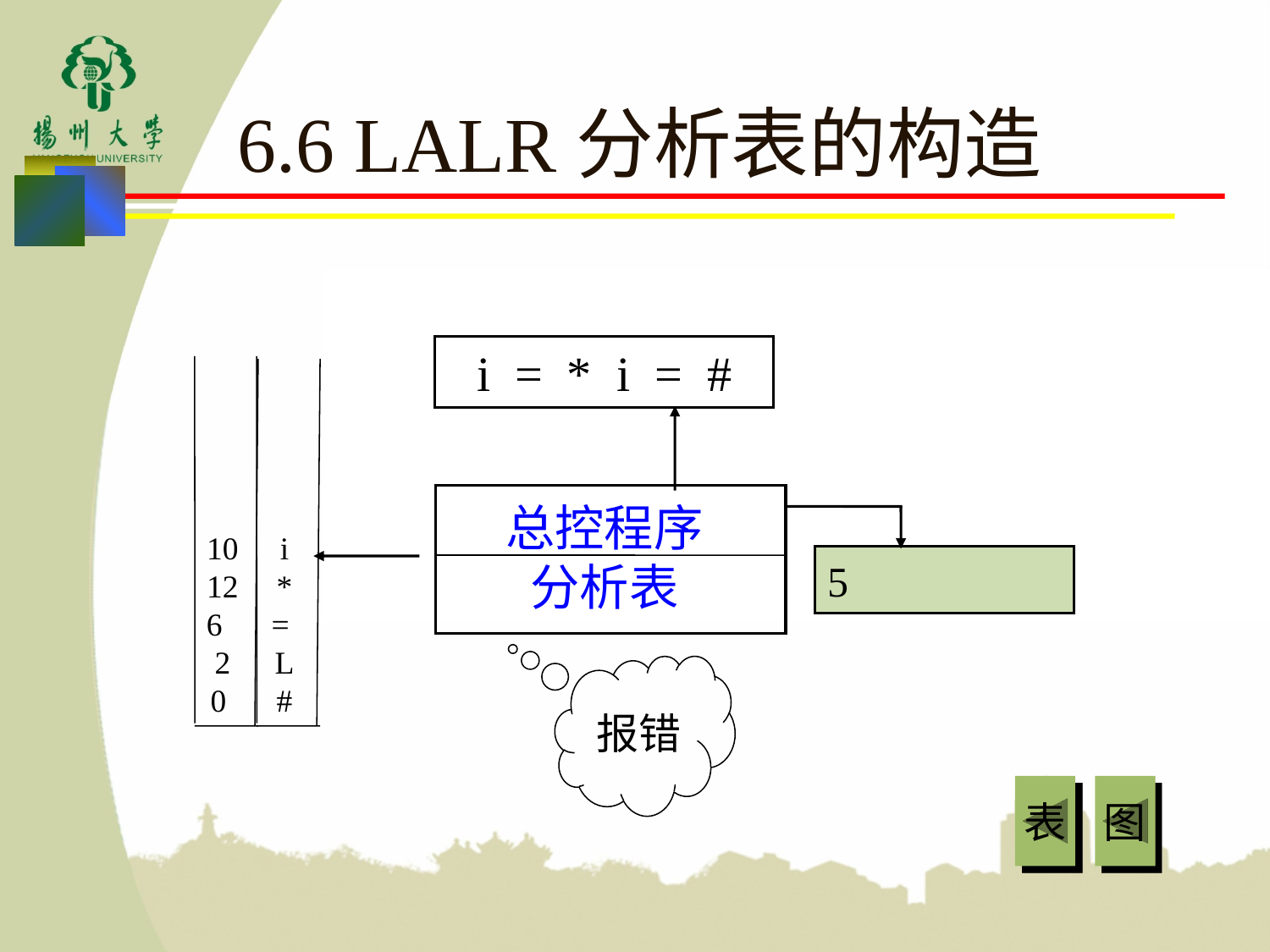

# 6.6 LALR分析表的构造
i  =  *  i  =  #

10
12
6
2
0

i
*
=
L
#

总控程序
分析表

5

报错
表
图

124